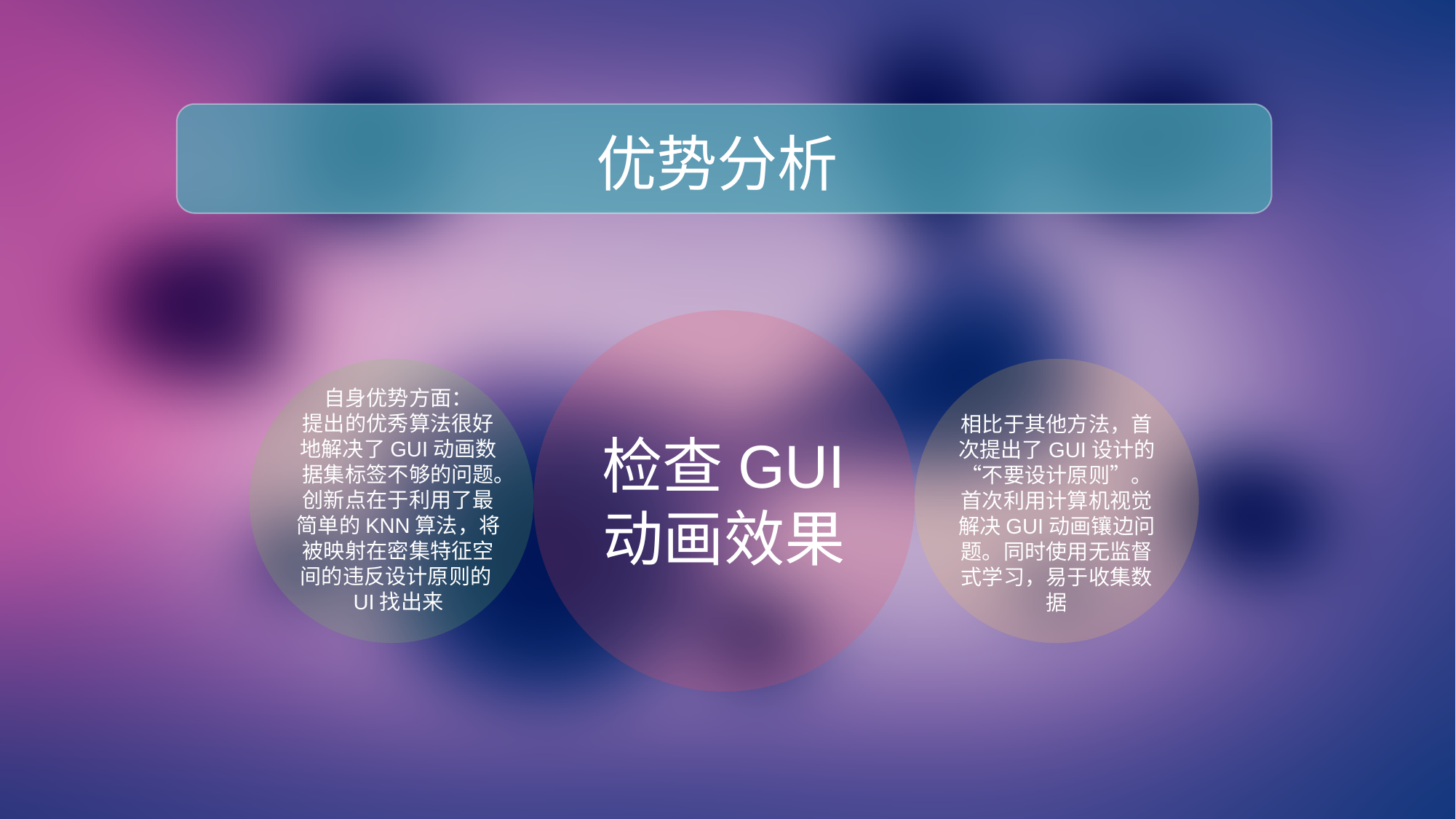

优势分析

自身优势方面：
提出的优秀算法很好地解决了GUI动画数据集标签不够的问题。创新点在于利用了最简单的KNN算法，将被映射在密集特征空间的违反设计原则的UI找出来
相比于其他方法，首次提出了GUI设计的“不要设计原则”。首次利用计算机视觉解决GUI动画镶边问题。同时使用无监督式学习，易于收集数据
检查GUI
动画效果